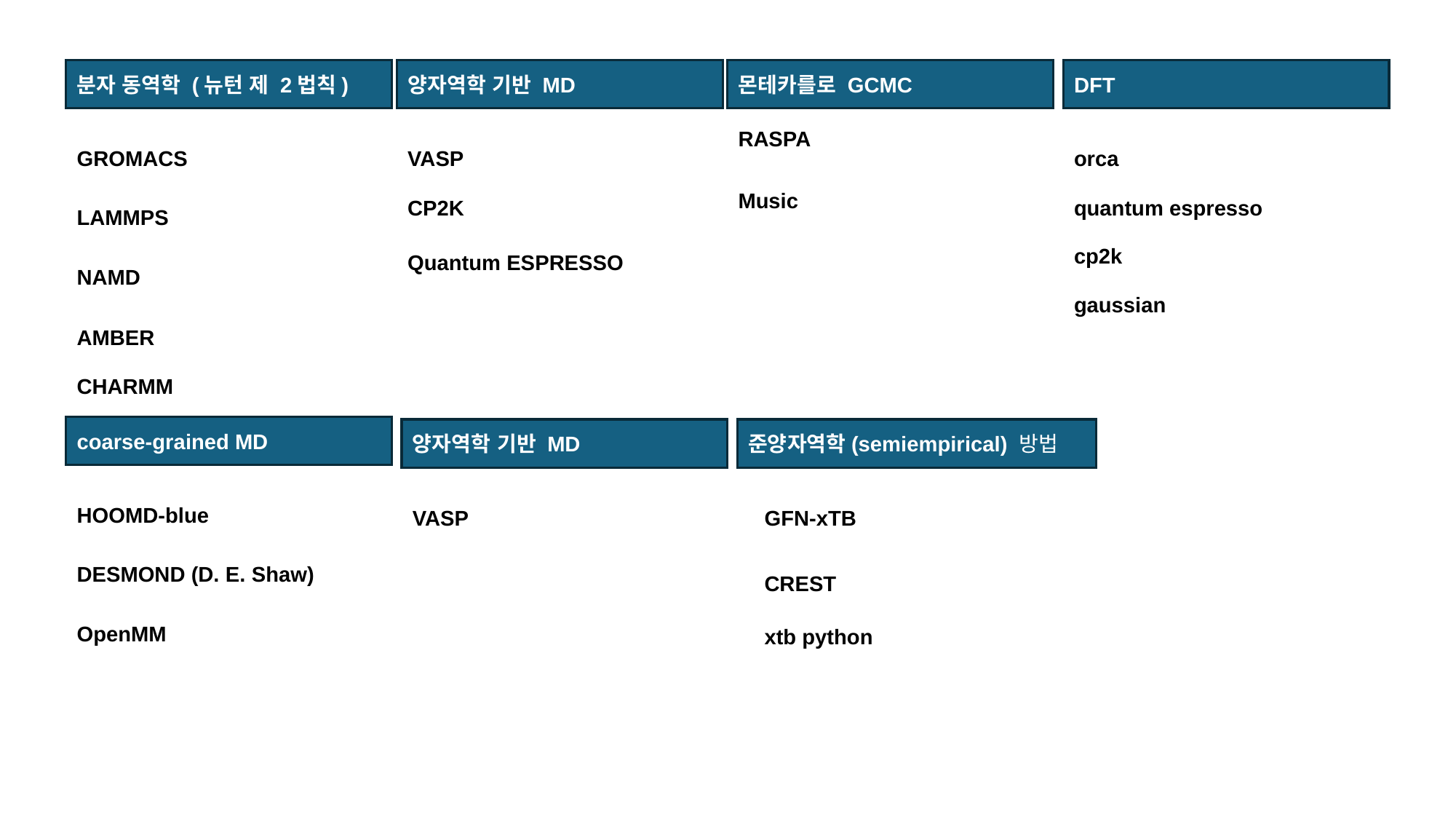

분자 동역학 (뉴턴 제 2법칙)
양자역학 기반 MD
몬테카를로 GCMC
DFT
RASPA
GROMACS
VASP

orca
Music
CP2K
quantum espresso
LAMMPS
cp2k
Quantum ESPRESSO
NAMD
gaussian
AMBER
CHARMM
coarse-grained MD
양자역학 기반 MD
준양자역학(semiempirical) 방법
HOOMD-blue
VASP
GFN-xTB
DESMOND (D. E. Shaw)
CREST
OpenMM
xtb python